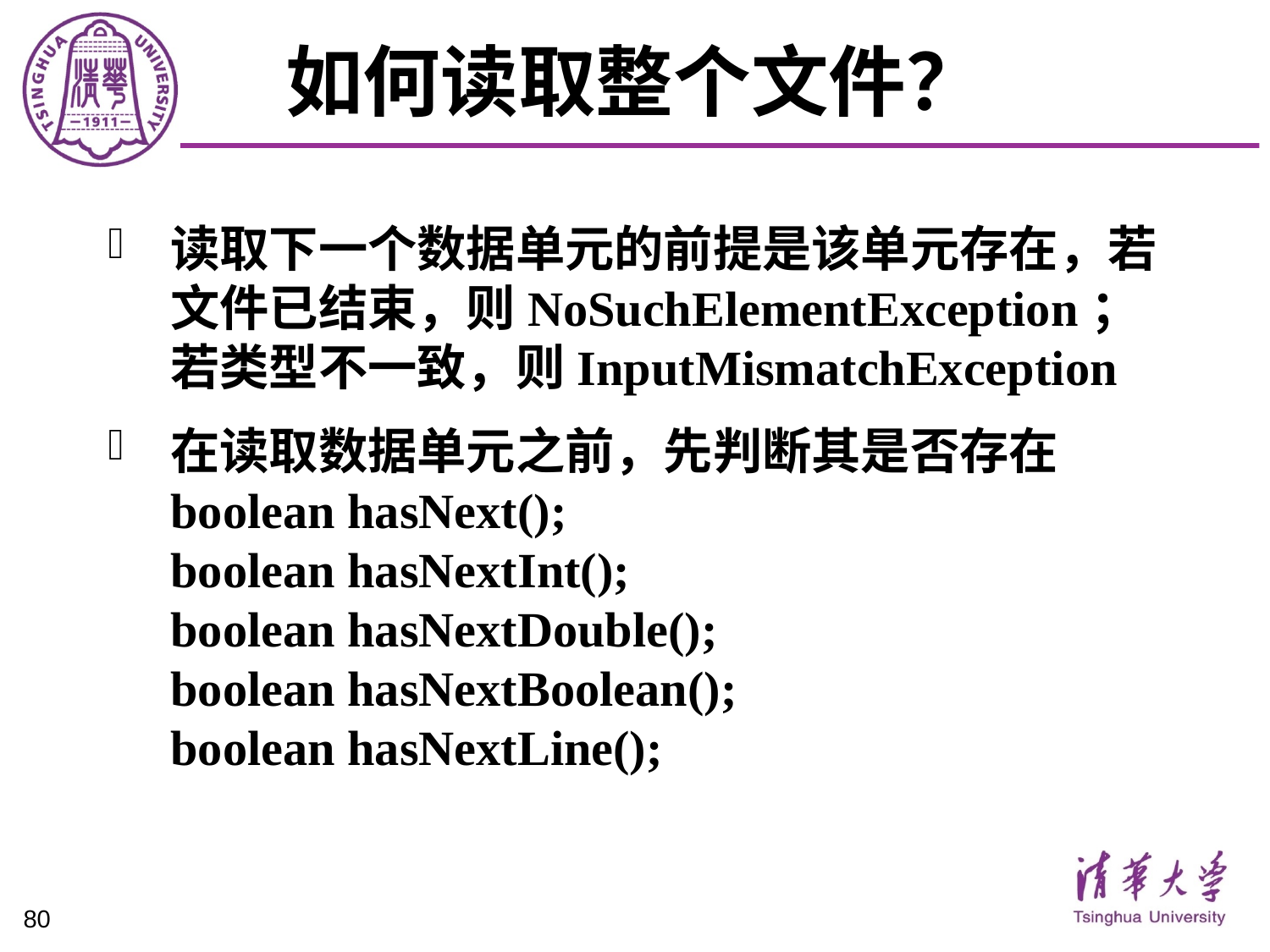

# 如何读取整个文件？
读取下一个数据单元的前提是该单元存在，若文件已结束，则NoSuchElementException；若类型不一致，则InputMismatchException
在读取数据单元之前，先判断其是否存在
boolean hasNext();
boolean hasNextInt();
boolean hasNextDouble();
boolean hasNextBoolean();
boolean hasNextLine();
80